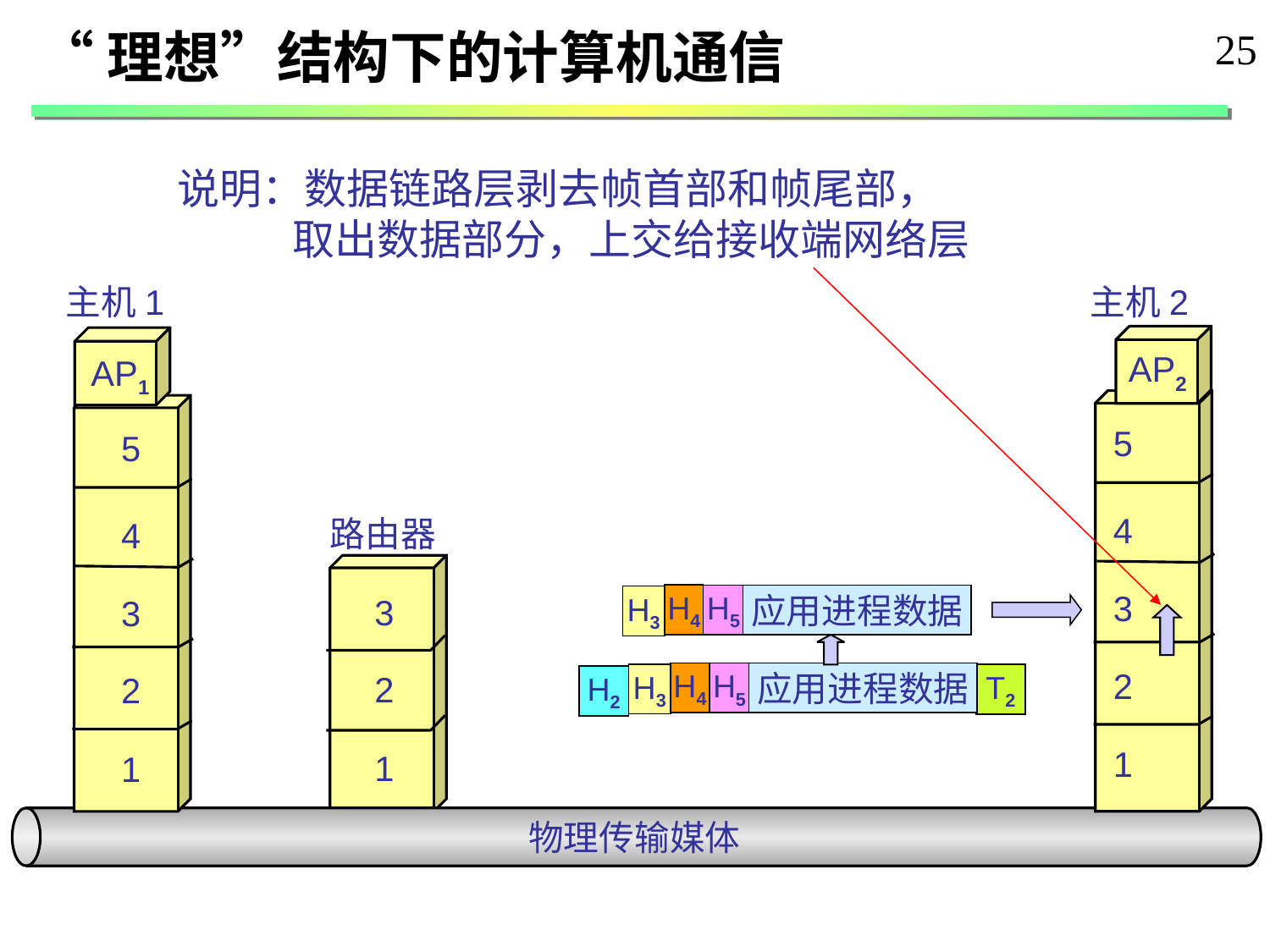

“理想”结构下的计算机通信
 25

说明：数据链路层剥去帧首部和帧尾部，
           取出数据部分，上交给接收端网络层

主机 1
主机 2

AP2

5

4

3

2

1

AP1

5

路由器
4

3
3
H4
H5
应用进程数据
H3

2
2
H4
H5
应用进程数据
H3
T2
H2

1
1
物理传输媒体